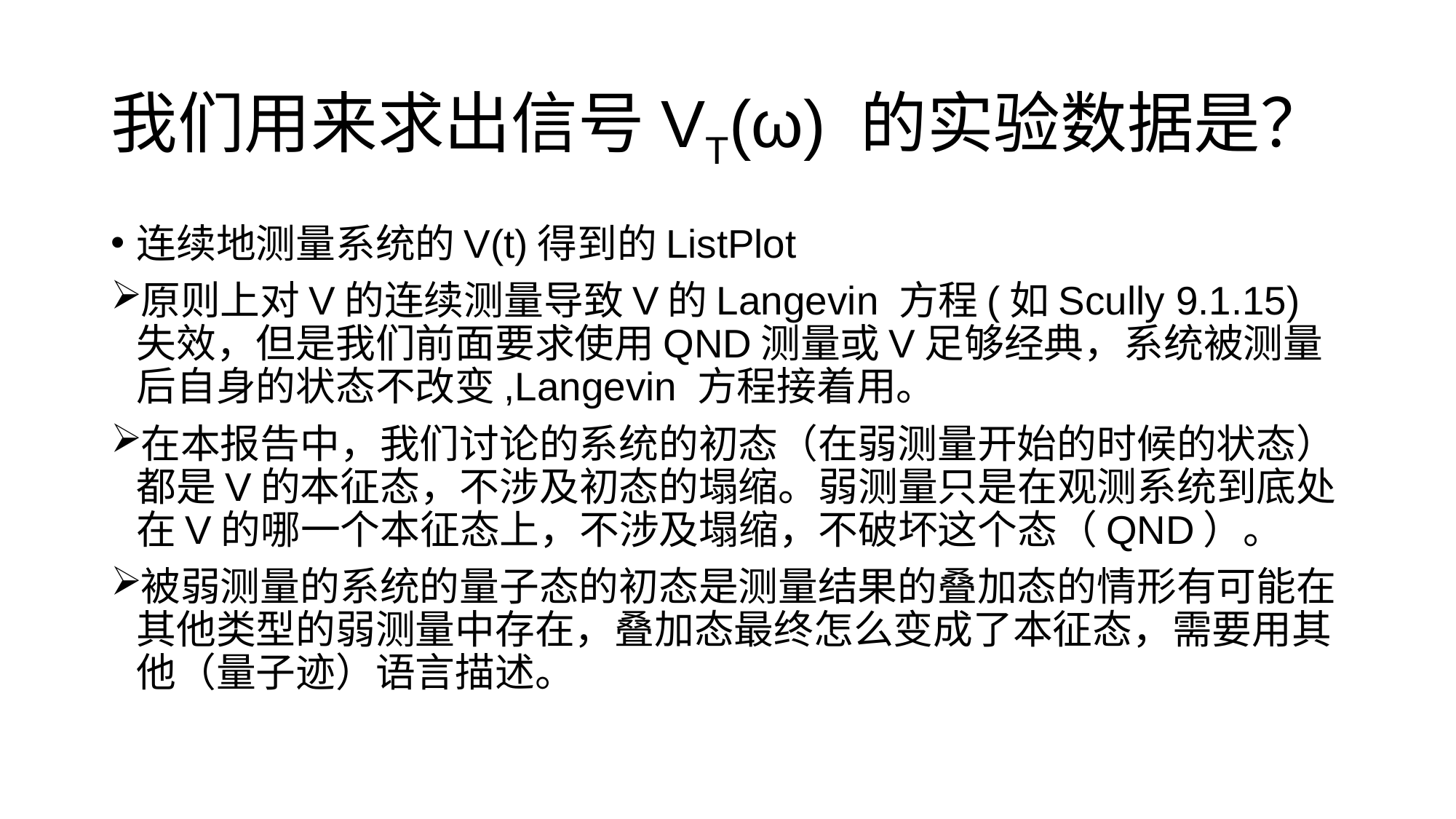

# 我们用来求出信号VT(ω) 的实验数据是？
连续地测量系统的V(t)得到的ListPlot
原则上对V的连续测量导致V的Langevin 方程(如Scully 9.1.15)失效，但是我们前面要求使用QND测量或V足够经典，系统被测量后自身的状态不改变,Langevin 方程接着用。
在本报告中，我们讨论的系统的初态（在弱测量开始的时候的状态）都是V的本征态，不涉及初态的塌缩。弱测量只是在观测系统到底处在V的哪一个本征态上，不涉及塌缩，不破坏这个态（QND）。
被弱测量的系统的量子态的初态是测量结果的叠加态的情形有可能在其他类型的弱测量中存在，叠加态最终怎么变成了本征态，需要用其他（量子迹）语言描述。